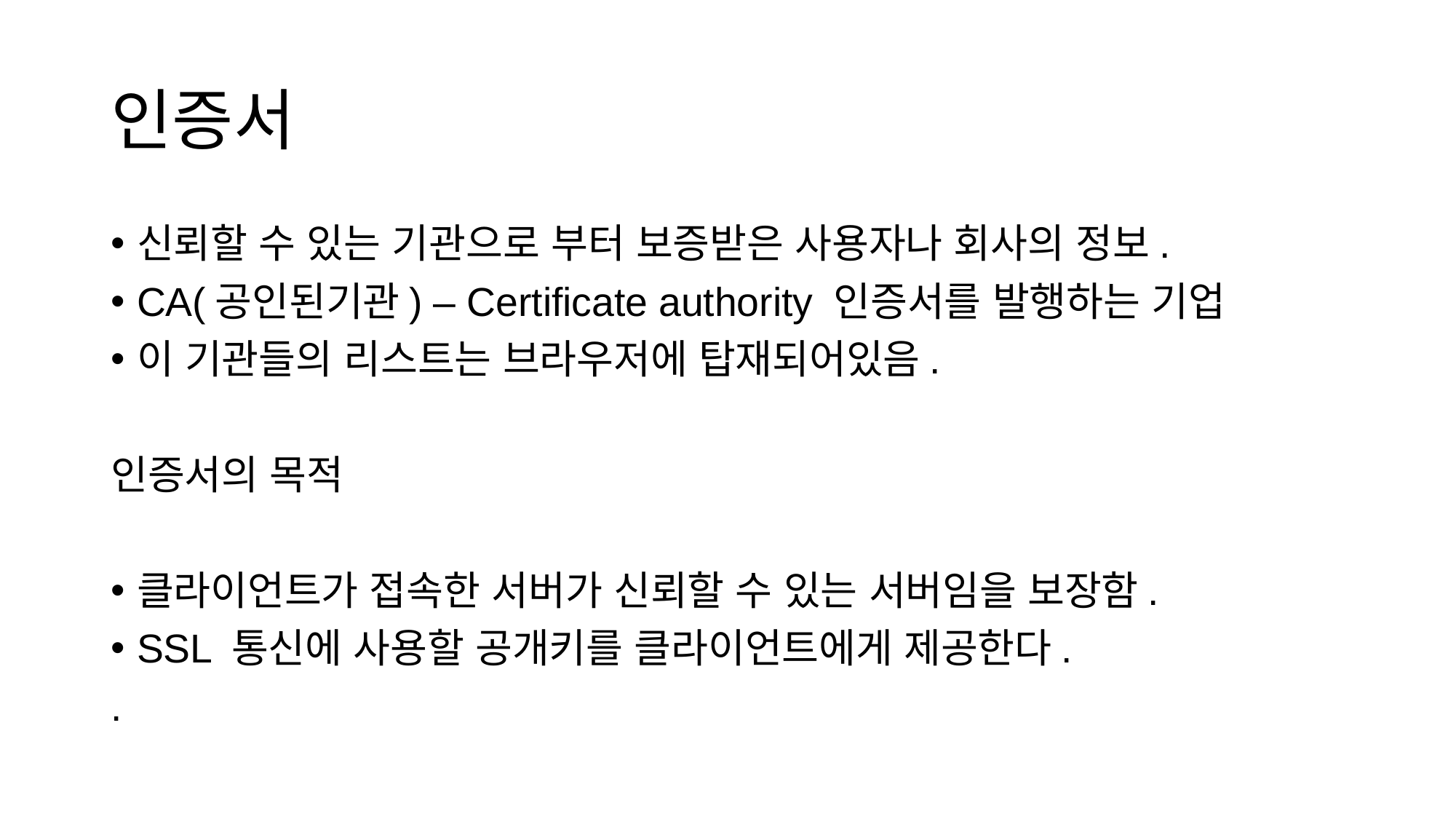

# 인증서
신뢰할 수 있는 기관으로 부터 보증받은 사용자나 회사의 정보.
CA(공인된기관) – Certificate authority 인증서를 발행하는 기업
이 기관들의 리스트는 브라우저에 탑재되어있음.

인증서의 목적

클라이언트가 접속한 서버가 신뢰할 수 있는 서버임을 보장함.
SSL 통신에 사용할 공개키를 클라이언트에게 제공한다.
.